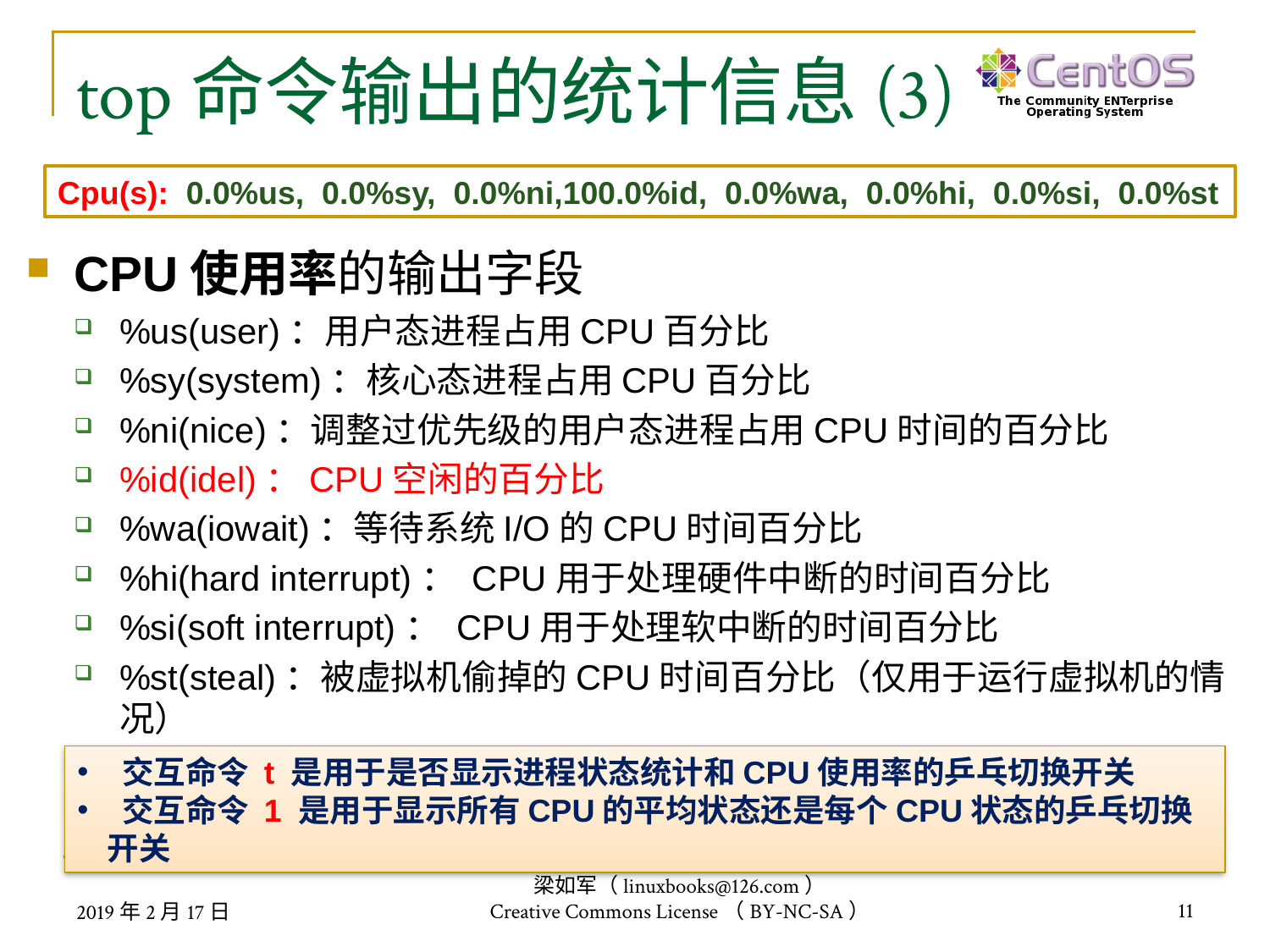

# top命令输出的统计信息(3)
Cpu(s):  0.0%us,  0.0%sy,  0.0%ni,100.0%id,  0.0%wa,  0.0%hi,  0.0%si,  0.0%st
CPU使用率的输出字段
%us(user)：用户态进程占用CPU百分比
%sy(system)：核心态进程占用CPU百分比
%ni(nice)：调整过优先级的用户态进程占用CPU时间的百分比
%id(idel)：CPU空闲的百分比
%wa(iowait)：等待系统I/O的CPU时间百分比
%hi(hard interrupt)： CPU用于处理硬件中断的时间百分比
%si(soft interrupt)： CPU用于处理软中断的时间百分比
%st(steal)：被虚拟机偷掉的CPU时间百分比（仅用于运行虚拟机的情况）
 交互命令 t 是用于是否显示进程状态统计和CPU使用率的乒乓切换开关
 交互命令 1 是用于显示所有CPU的平均状态还是每个CPU状态的乒乓切换开关
梁如军（linuxbooks@126.com）
Creative Commons License（BY-NC-SA）
2019年2月17日
11